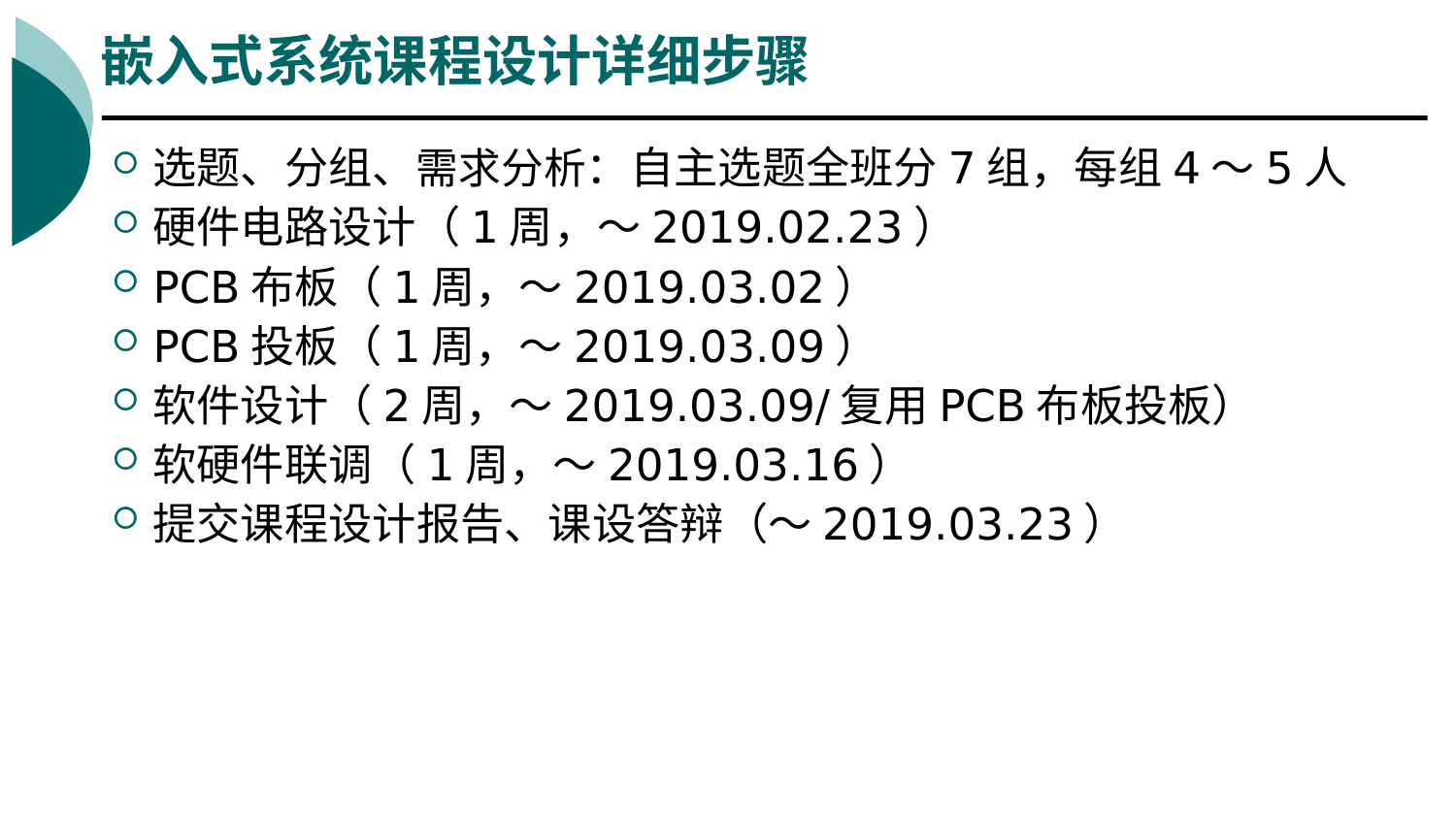

# 嵌入式系统课程设计详细步骤
选题、分组、需求分析：自主选题全班分7组，每组4～5人
硬件电路设计（1周，～2019.02.23）
PCB布板（1周，～2019.03.02）
PCB投板（1周，～2019.03.09）
软件设计（2周，～2019.03.09/复用PCB布板投板）
软硬件联调（1周，～2019.03.16）
提交课程设计报告、课设答辩（～2019.03.23）